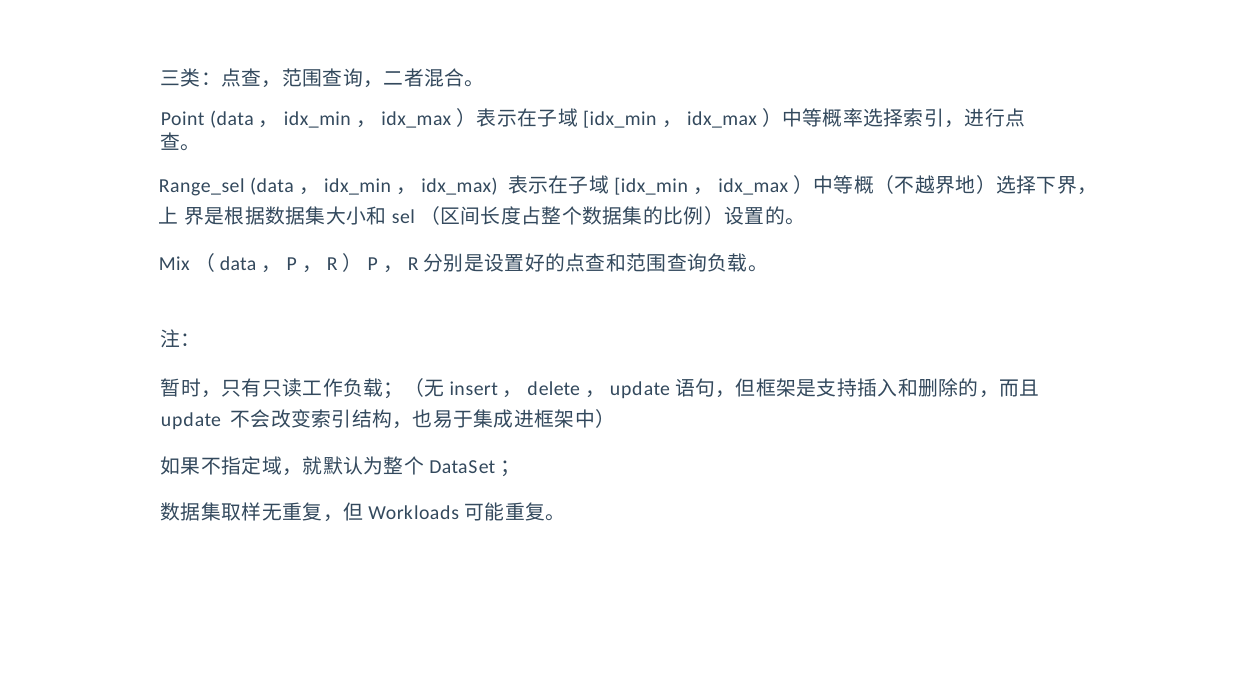

三类：点查，范围查询，二者混合。

Point (data，idx_min，idx_max）表示在子域[idx_min，idx_max）中等概率选择索引，进行点查。
Range_sel (data，idx_min，idx_max) 表示在子域[idx_min，idx_max）中等概（不越界地）选择下界，上 界是根据数据集大小和sel（区间长度占整个数据集的比例）设置的。
Mix（data，P，R）P，R分别是设置好的点查和范围查询负载。
注：
暂时，只有只读工作负载；（无insert，delete，update语句，但框架是支持插入和删除的，而且update 不会改变索引结构，也易于集成进框架中）
如果不指定域，就默认为整个DataSet；
数据集取样无重复，但Workloads可能重复。